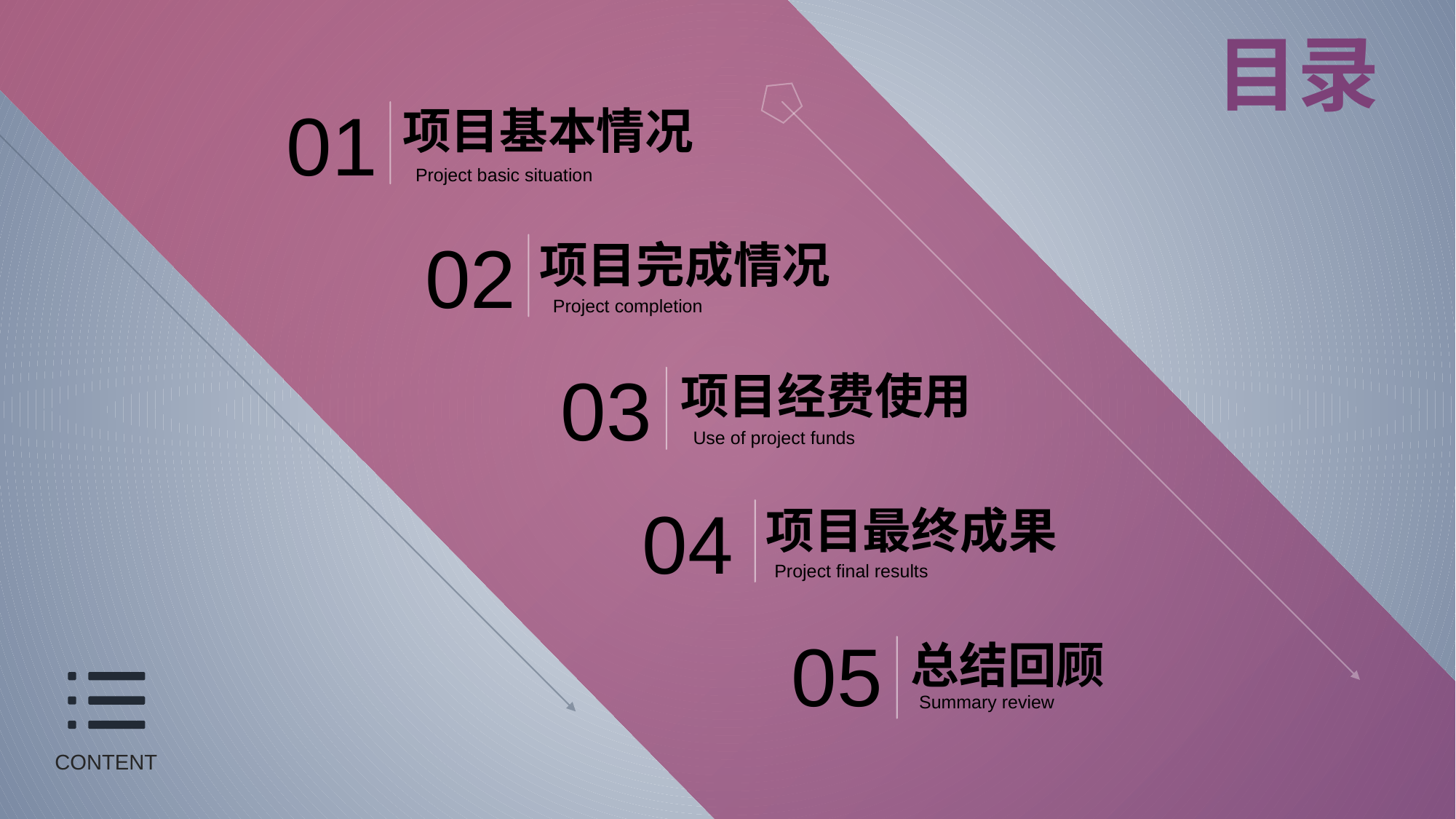

目录

01
项目基本情况
 Project basic situation
02
项目完成情况
 Project completion
03
项目最终成果
 Project final results
项目经费使用
 Use of project funds
04
05
总结回顾
Summary review

CONTENT